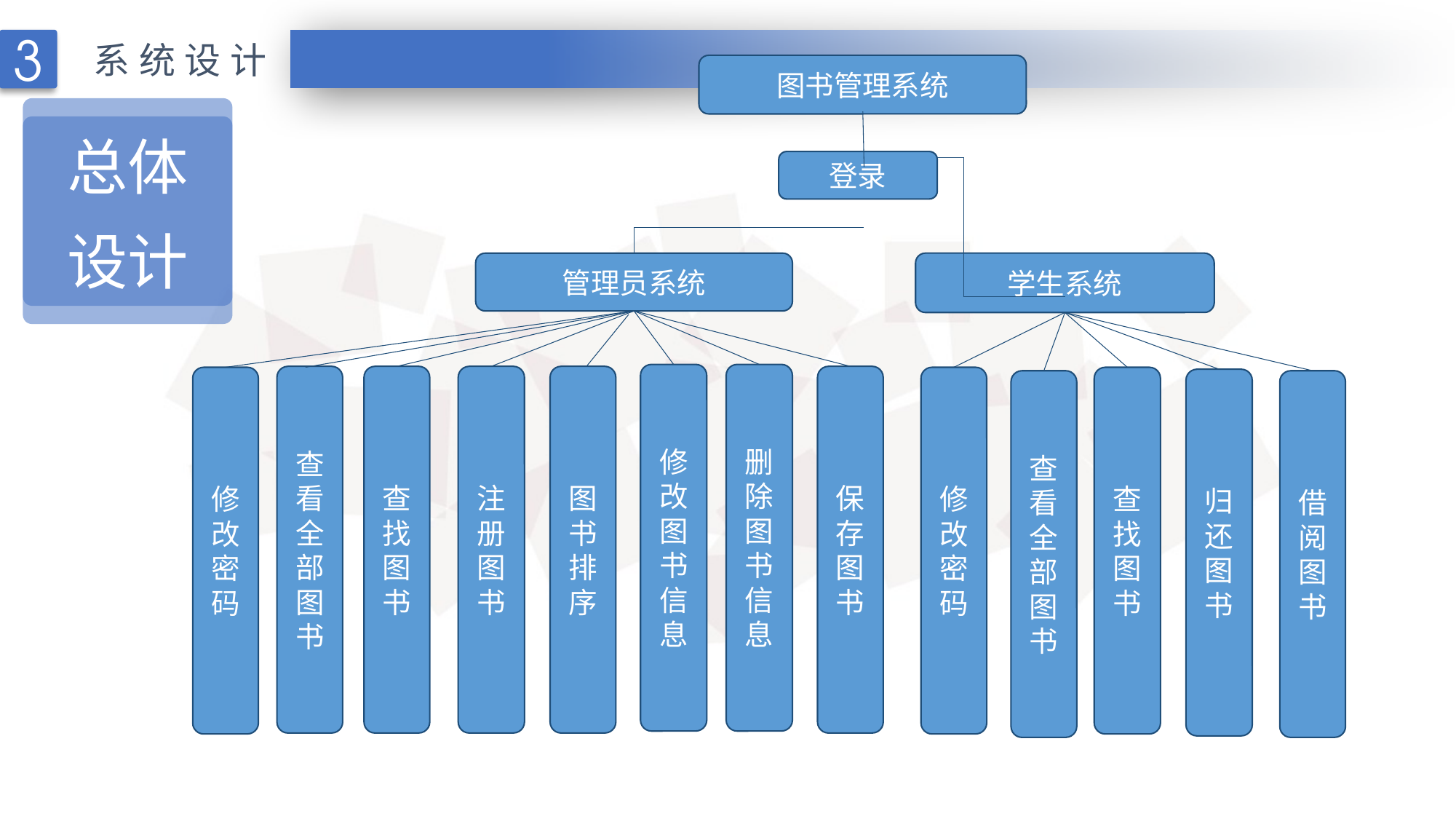

3

系统设计
图书管理系统
总体 设计

登录
管理员系统
学生系统
修改图书信息
删除图书信息
查看全部图书
查找图书
注册图书
图书排序
保存图书
修改密码
查找图书
修改密码
归还图书
查看全部图书
借阅图书